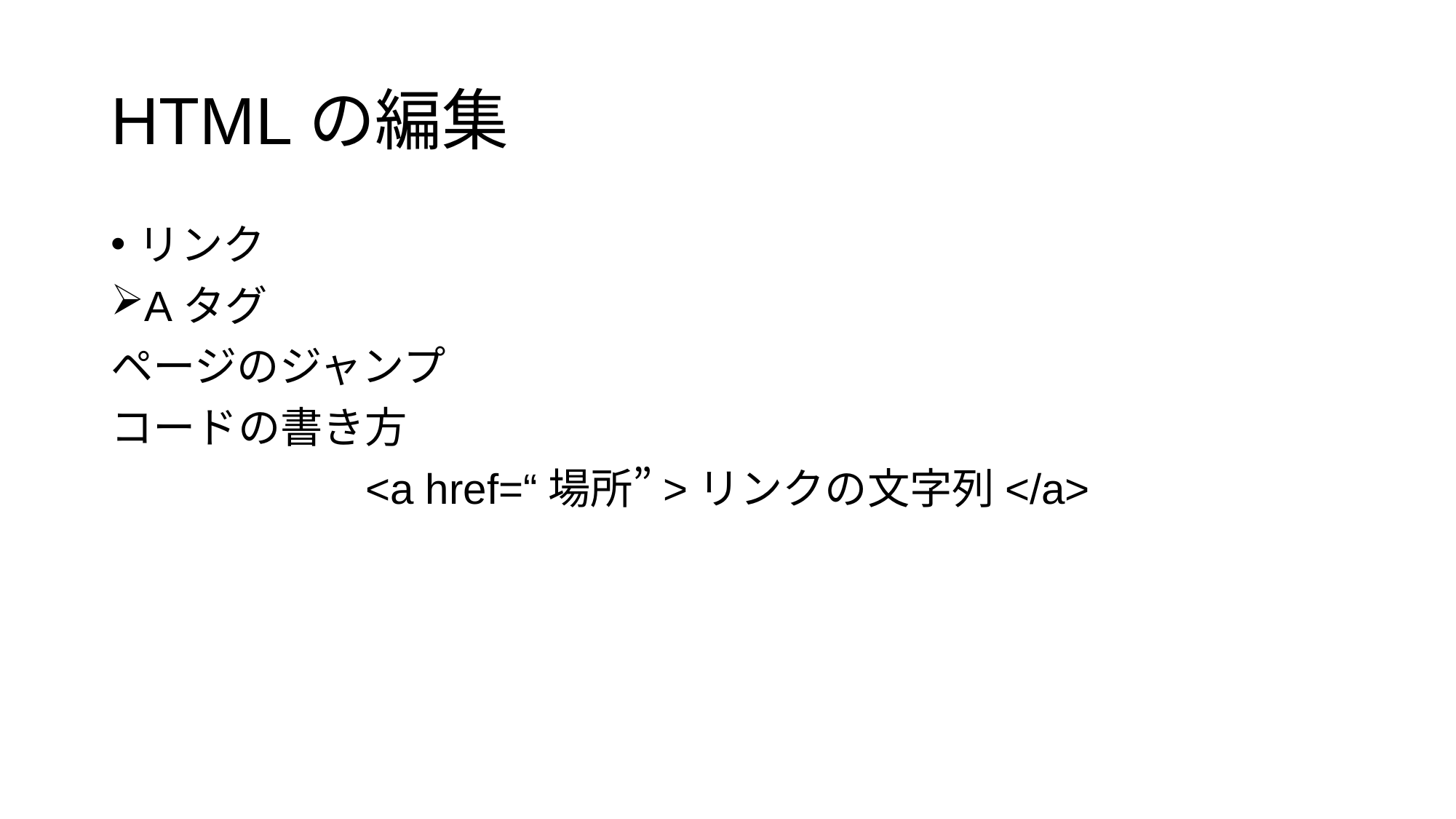

# HTMLの編集
リンク
Aタグ
ページのジャンプ
コードの書き方
<a href=“場所”>リンクの文字列</a>